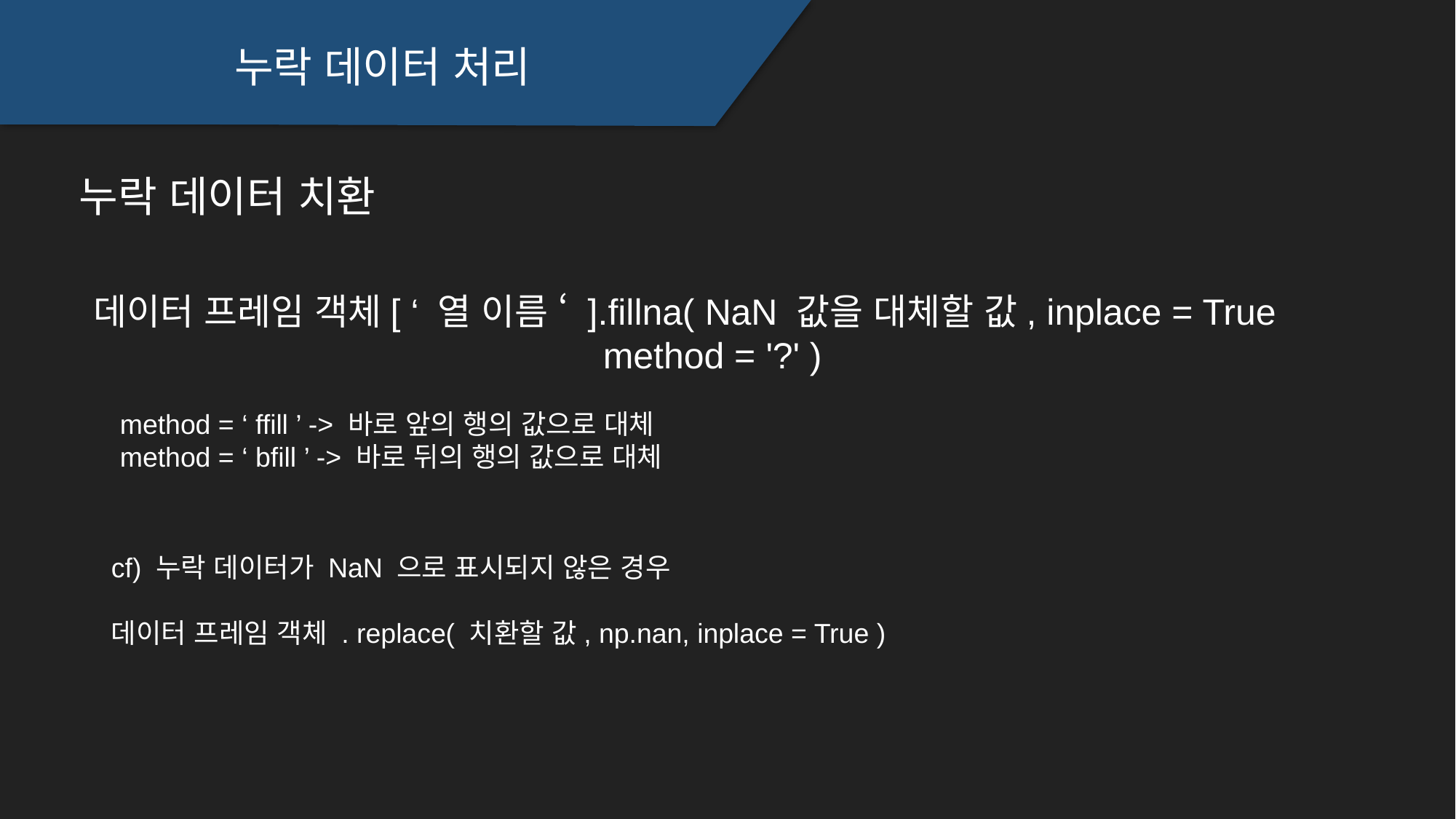

누락 데이터 처리
누락 데이터 치환
데이터 프레임 객체[ ‘ 열 이름 ‘ ].fillna( NaN 값을 대체할 값, inplace = True
                                                  method = '?' )
method = ‘ ffill ’ -> 바로 앞의 행의 값으로 대체
method = ‘ bfill ’ -> 바로 뒤의 행의 값으로 대체
cf) 누락 데이터가 NaN 으로 표시되지 않은 경우

데이터 프레임 객체 . replace( 치환할 값, np.nan, inplace = True )